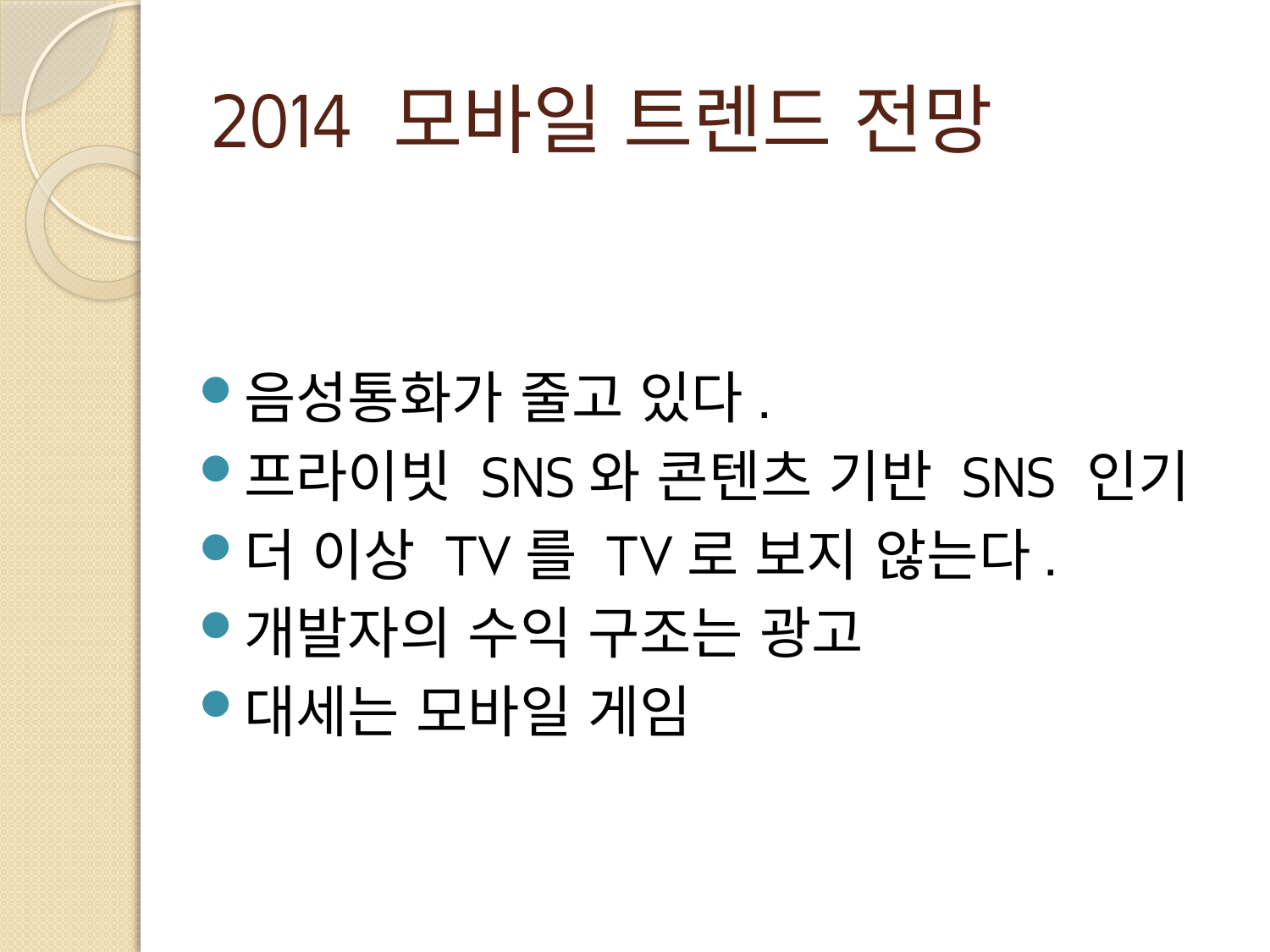

# 2014 모바일 트렌드 전망
음성통화가 줄고 있다.
프라이빗 SNS와 콘텐츠 기반 SNS 인기
더 이상 TV를 TV로 보지 않는다.
개발자의 수익 구조는 광고
대세는 모바일 게임